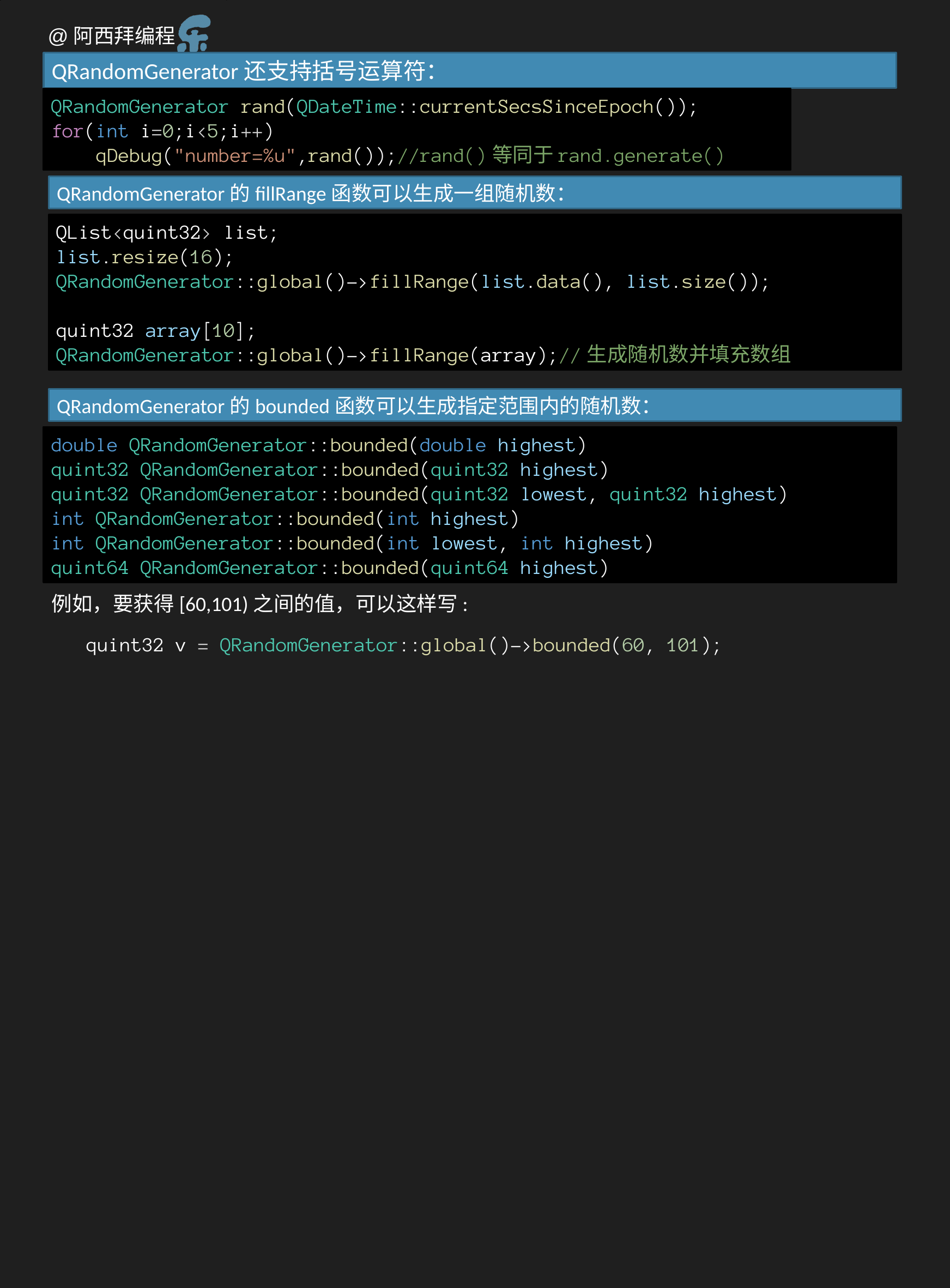

QRandomGenerator还支持括号运算符：
QRandomGenerator rand(QDateTime::currentSecsSinceEpoch());
for(int i=0;i<5;i++)
    qDebug("number=%u",rand());//rand()等同于rand.generate()
QRandomGenerator的fillRange函数可以生成一组随机数：
QList<quint32> list;
list.resize(16);
QRandomGenerator::global()->fillRange(list.data(), list.size());

quint32 array[10];
QRandomGenerator::global()->fillRange(array);//生成随机数并填充数组
QRandomGenerator的bounded函数可以生成指定范围内的随机数：
double QRandomGenerator::bounded(double highest)
quint32 QRandomGenerator::bounded(quint32 highest)
quint32 QRandomGenerator::bounded(quint32 lowest, quint32 highest)
int QRandomGenerator::bounded(int highest)
int QRandomGenerator::bounded(int lowest, int highest)
quint64 QRandomGenerator::bounded(quint64 highest)
例如，要获得[60,101)之间的值，可以这样写:
quint32 v = QRandomGenerator::global()->bounded(60, 101);